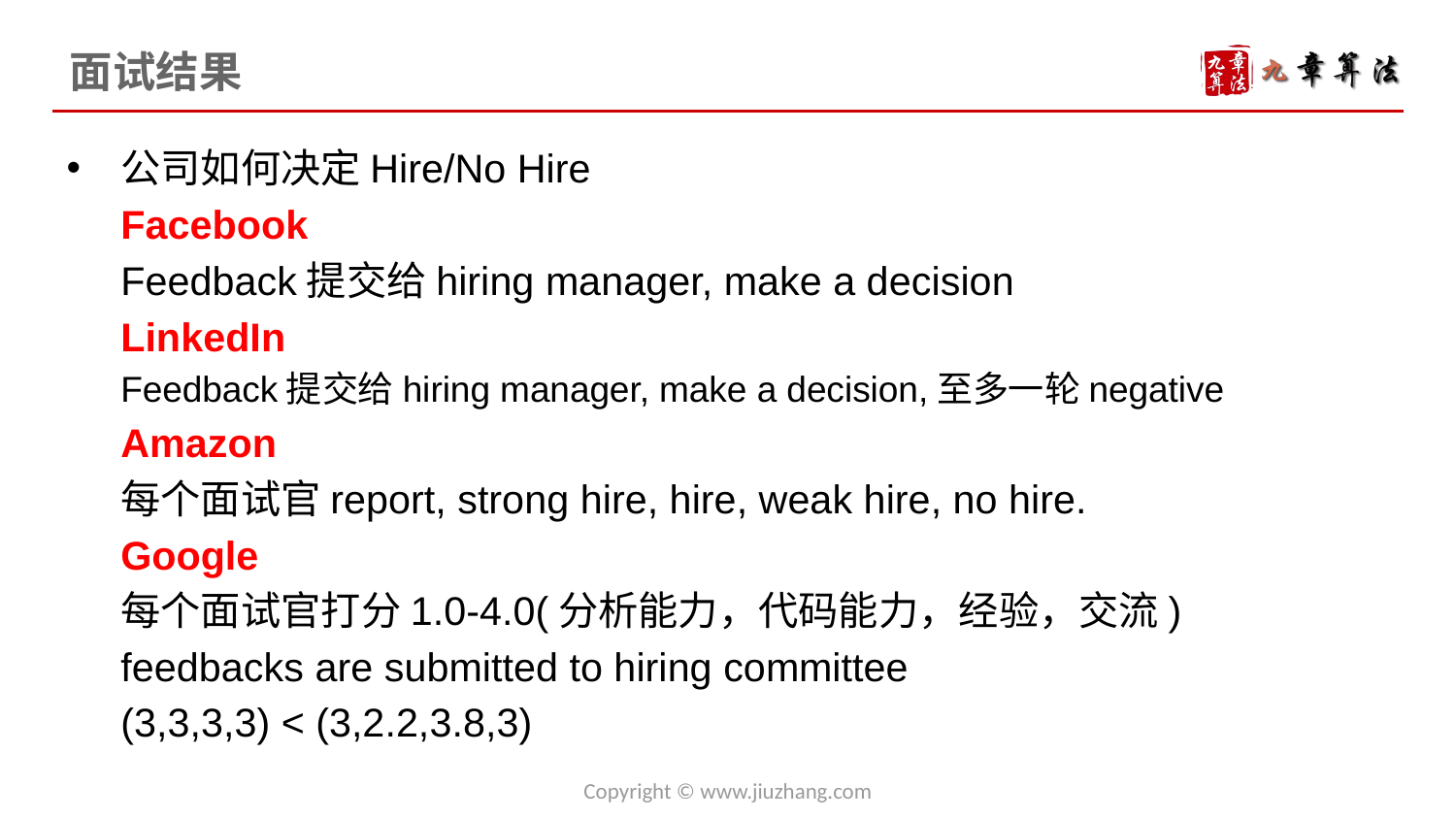

# 面试结果
公司如何决定Hire/No Hire
	Facebook
	Feedback提交给hiring manager, make a decision
	LinkedIn
	Feedback提交给hiring manager, make a decision,至多一轮negative
	Amazon
	每个面试官report, strong hire, hire, weak hire, no hire.
	Google
	每个面试官打分1.0-4.0(分析能力，代码能力，经验，交流)
	feedbacks are submitted to hiring committee
	(3,3,3,3) < (3,2.2,3.8,3)